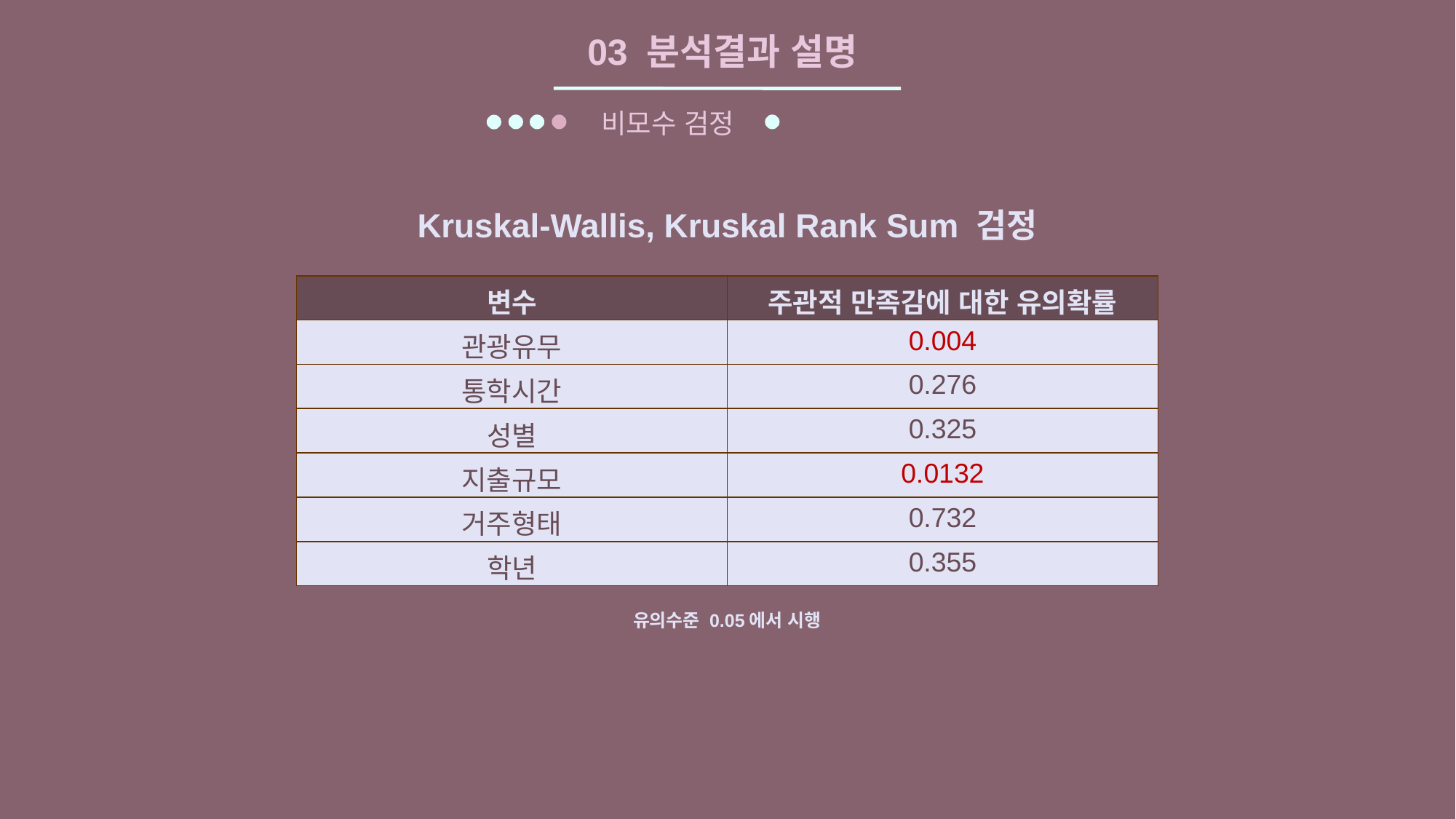

03 분석결과 설명
비모수 검정

Kruskal-Wallis, Kruskal Rank Sum 검정
| 변수 | 주관적 만족감에 대한 유의확률 |
| --- | --- |
| 관광유무 | 0.004 |
| 통학시간 | 0.276 |
| 성별 | 0.325 |
| 지출규모 | 0.0132 |
| 거주형태 | 0.732 |
| 학년 | 0.355 |
유의수준 0.05에서 시행